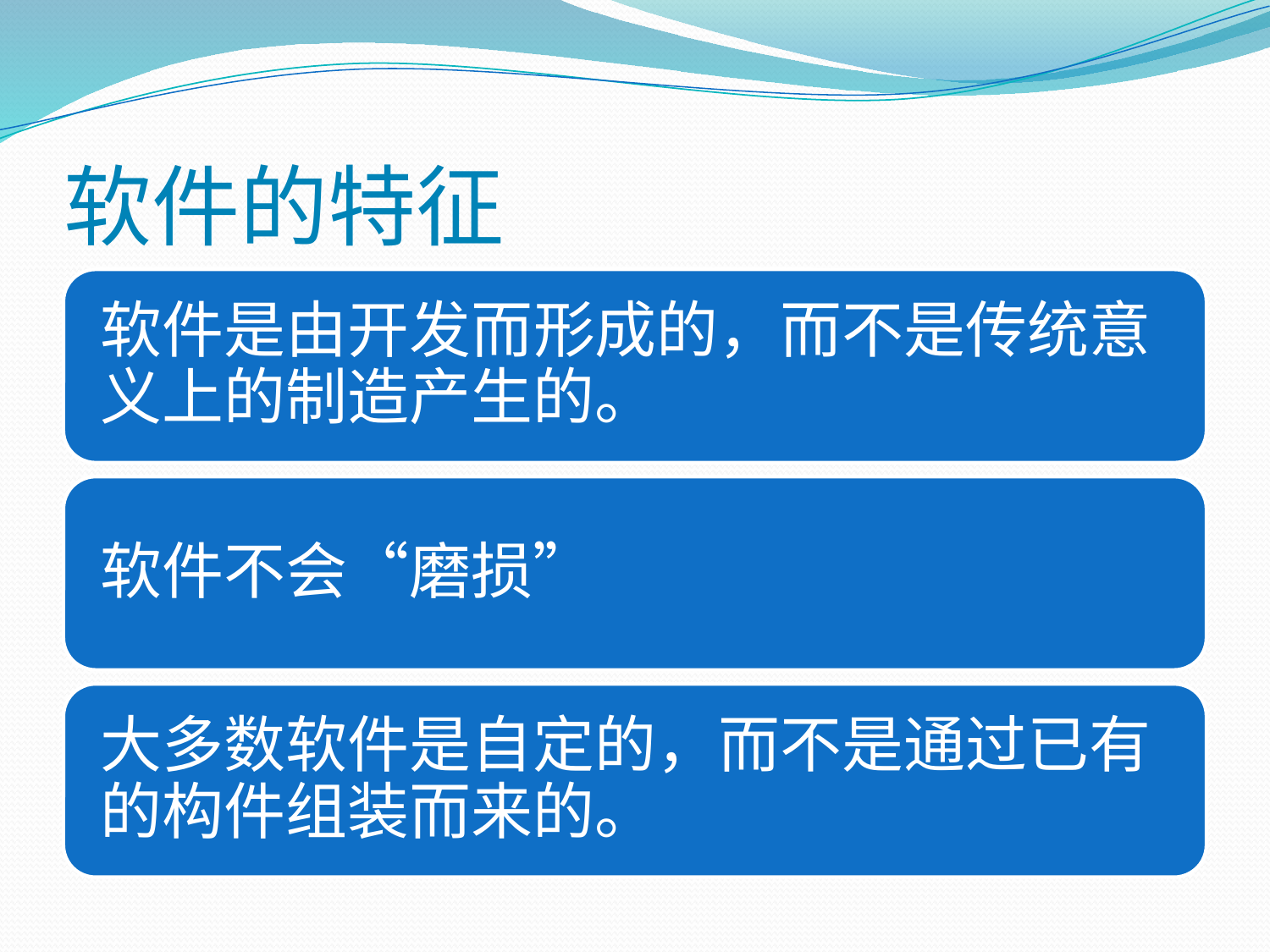

# 软件的特征
软件是由开发而形成的，而不是传统意义上的制造产生的。
软件不会“磨损”
大多数软件是自定的，而不是通过已有的构件组装而来的。